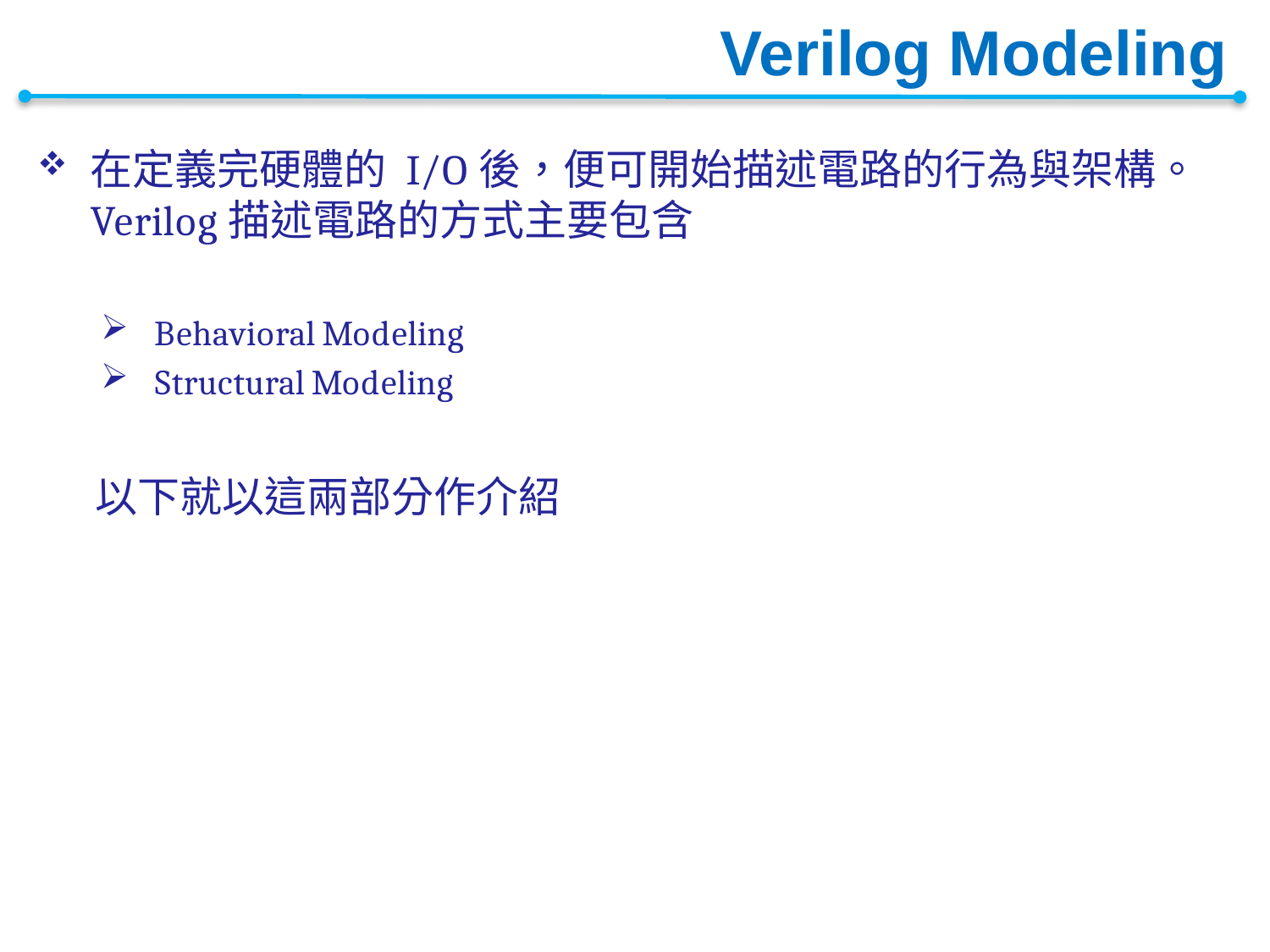

# Verilog Modeling
在定義完硬體的 I/O後，便可開始描述電路的行為與架構。Verilog描述電路的方式主要包含

Behavioral Modeling
Structural Modeling

     以下就以這兩部分作介紹